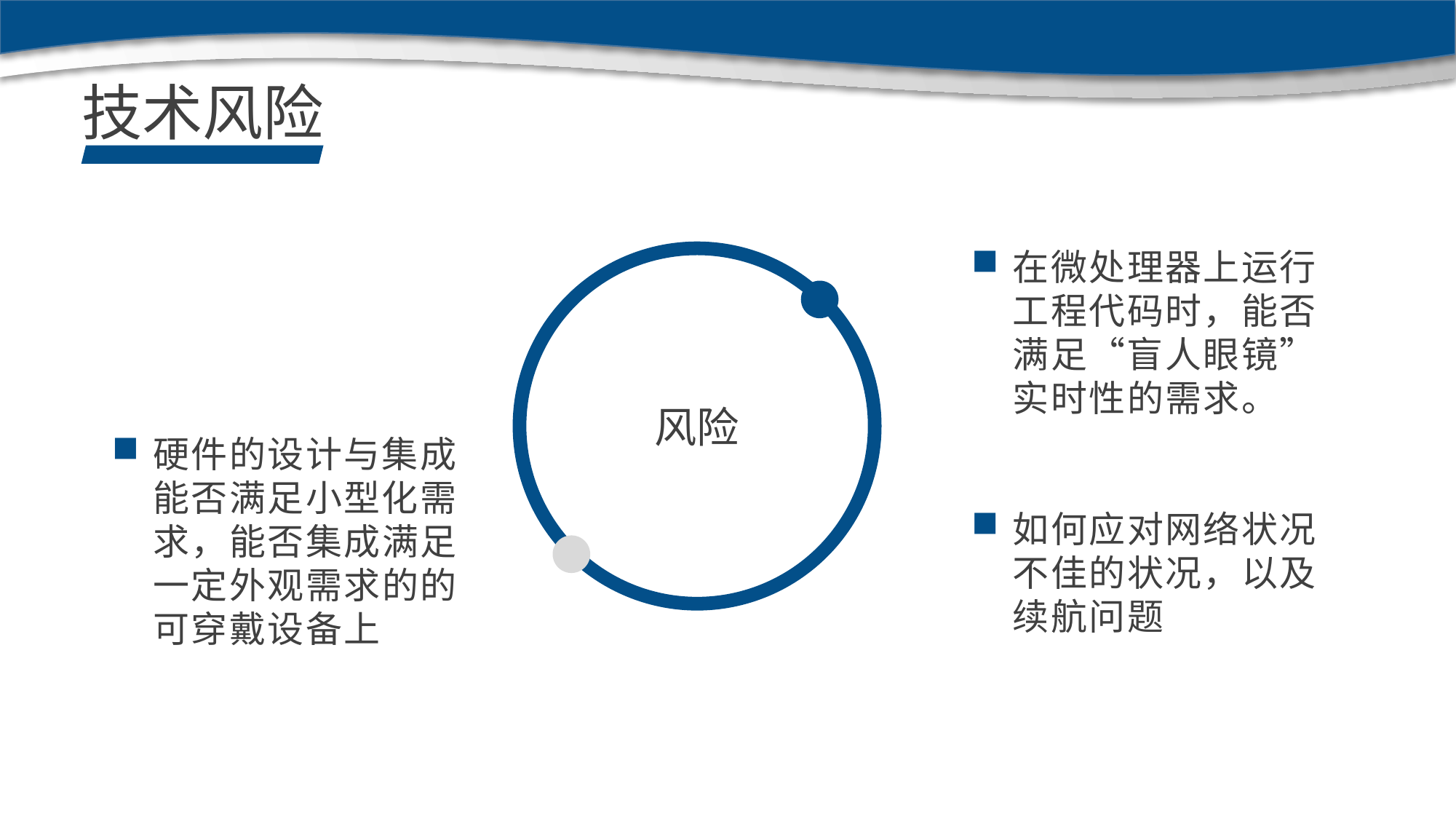

技术风险

在微处理器上运行工程代码时，能否满足“盲人眼镜”实时性的需求。

如何应对网络状况不佳的状况，以及续航问题
风险

硬件的设计与集成能否满足小型化需求，能否集成满足一定外观需求的的可穿戴设备上